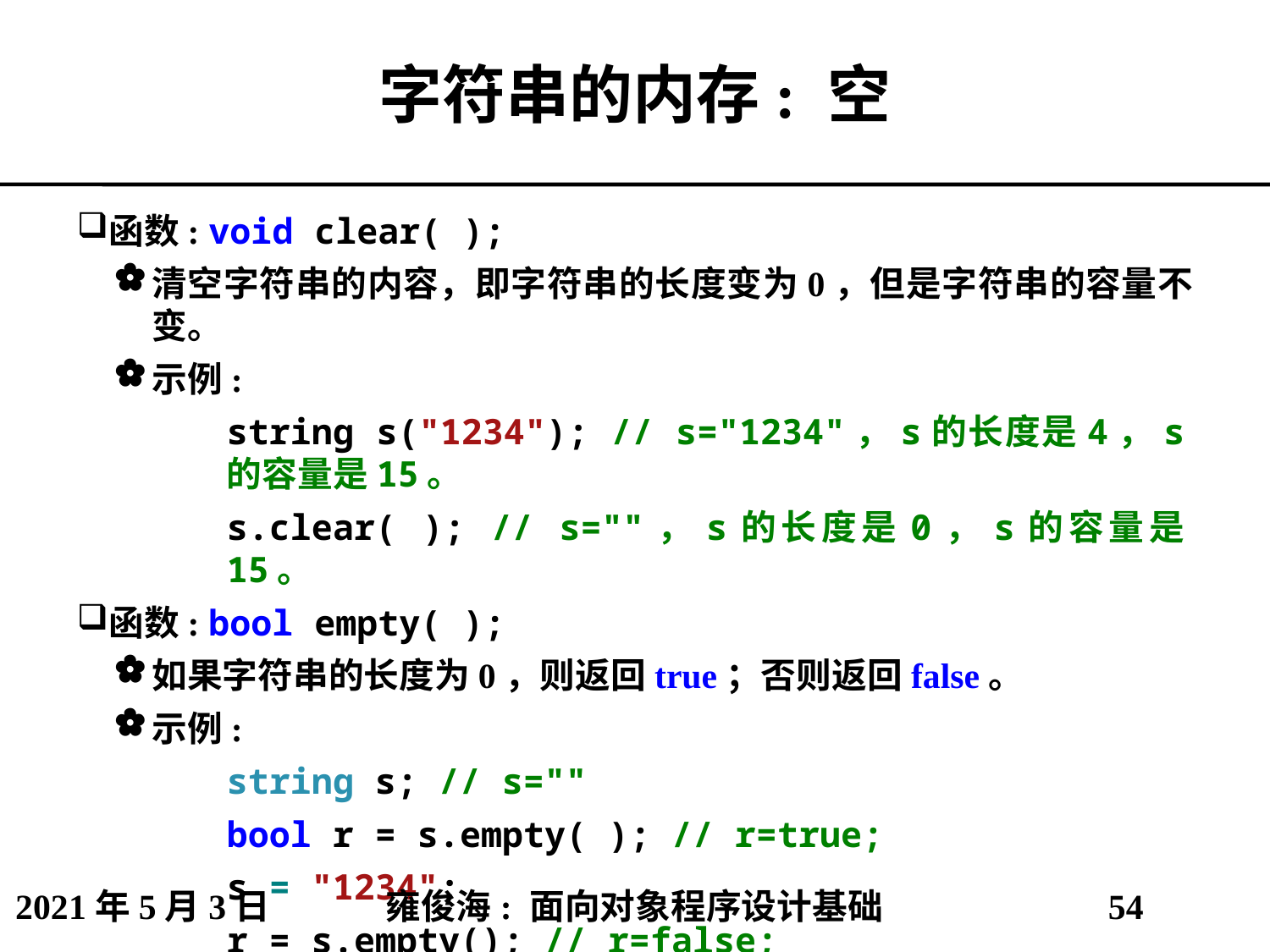

# 字符串的内存: 空

函数: void clear( );
清空字符串的内容，即字符串的长度变为0，但是字符串的容量不变。
示例:
string s("1234"); // s="1234"，s的长度是4，s的容量是15。
s.clear( ); // s=""，s的长度是0，s的容量是15。
函数: bool empty( );
如果字符串的长度为0，则返回true；否则返回false。
示例:
string s; // s=""
bool r = s.empty( ); // r=true;
s = "1234";
r = s.empty(); // r=false;
2021年5月3日
雍俊海: 面向对象程序设计基础
54